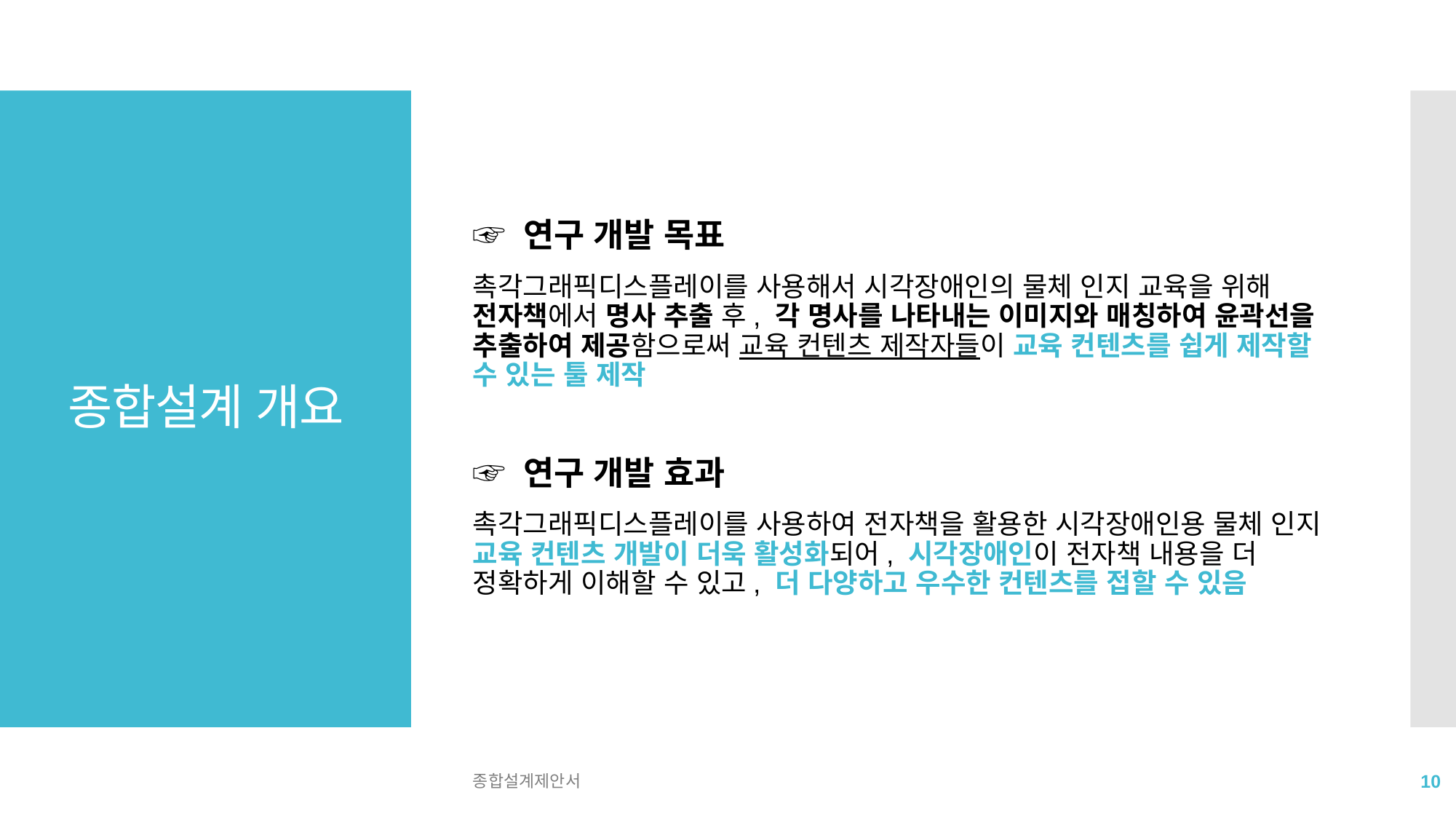

☞ 연구 개발 목표
촉각그래픽디스플레이를 사용해서 시각장애인의 물체 인지 교육을 위해 전자책에서 명사 추출 후, 각 명사를 나타내는 이미지와 매칭하여 윤곽선을 추출하여 제공함으로써 교육 컨텐츠 제작자들이 교육 컨텐츠를 쉽게 제작할 수 있는 툴 제작

☞ 연구 개발 효과
촉각그래픽디스플레이를 사용하여 전자책을 활용한 시각장애인용 물체 인지 교육 컨텐츠 개발이 더욱 활성화되어, 시각장애인이 전자책 내용을 더 정확하게 이해할 수 있고, 더 다양하고 우수한 컨텐츠를 접할 수 있음
# 종합설계 개요
종합설계제안서
10